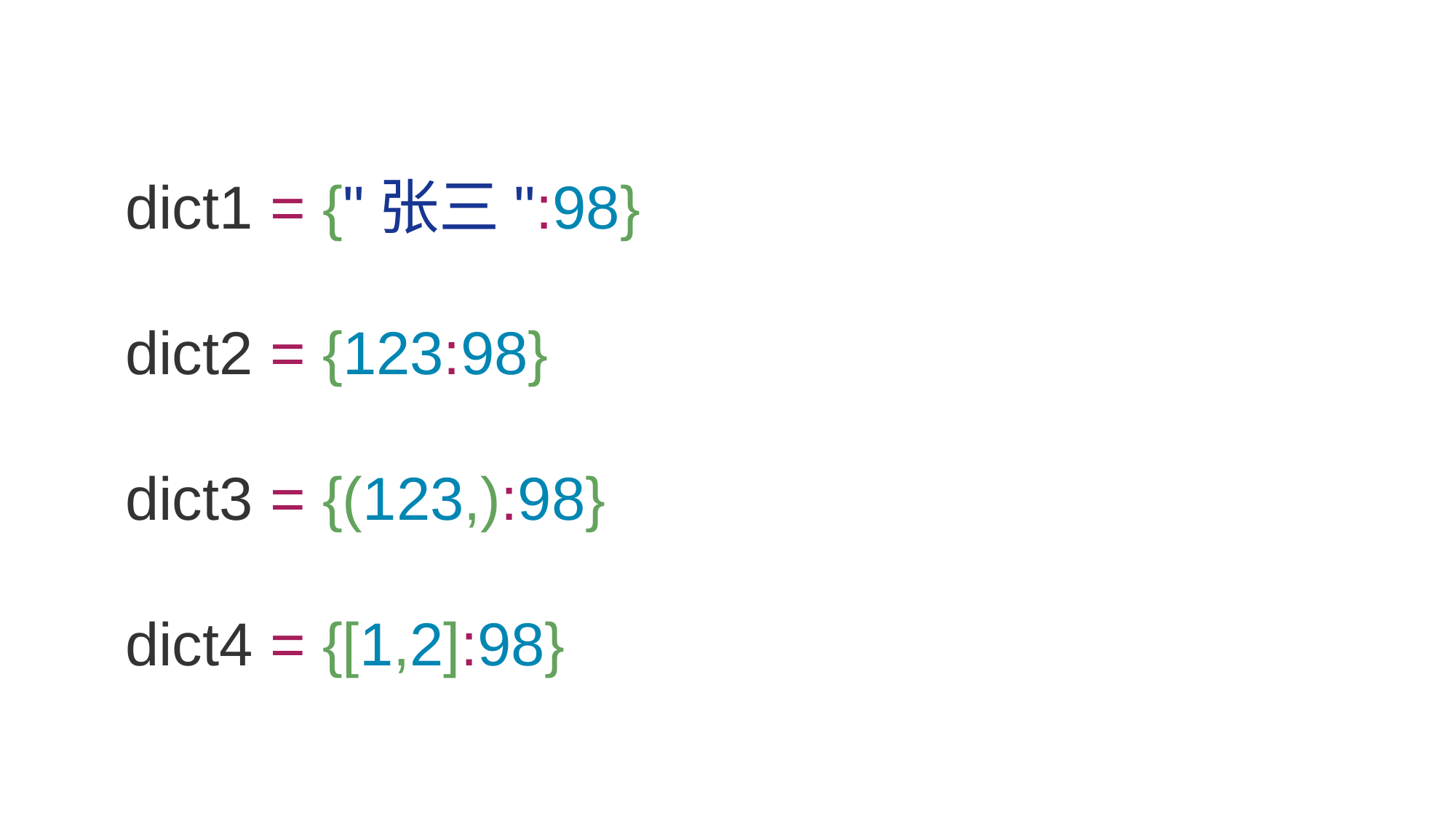

dict1 = {"张三":98}
dict2 = {123:98}
dict3 = {(123,):98}
dict4 = {[1,2]:98}